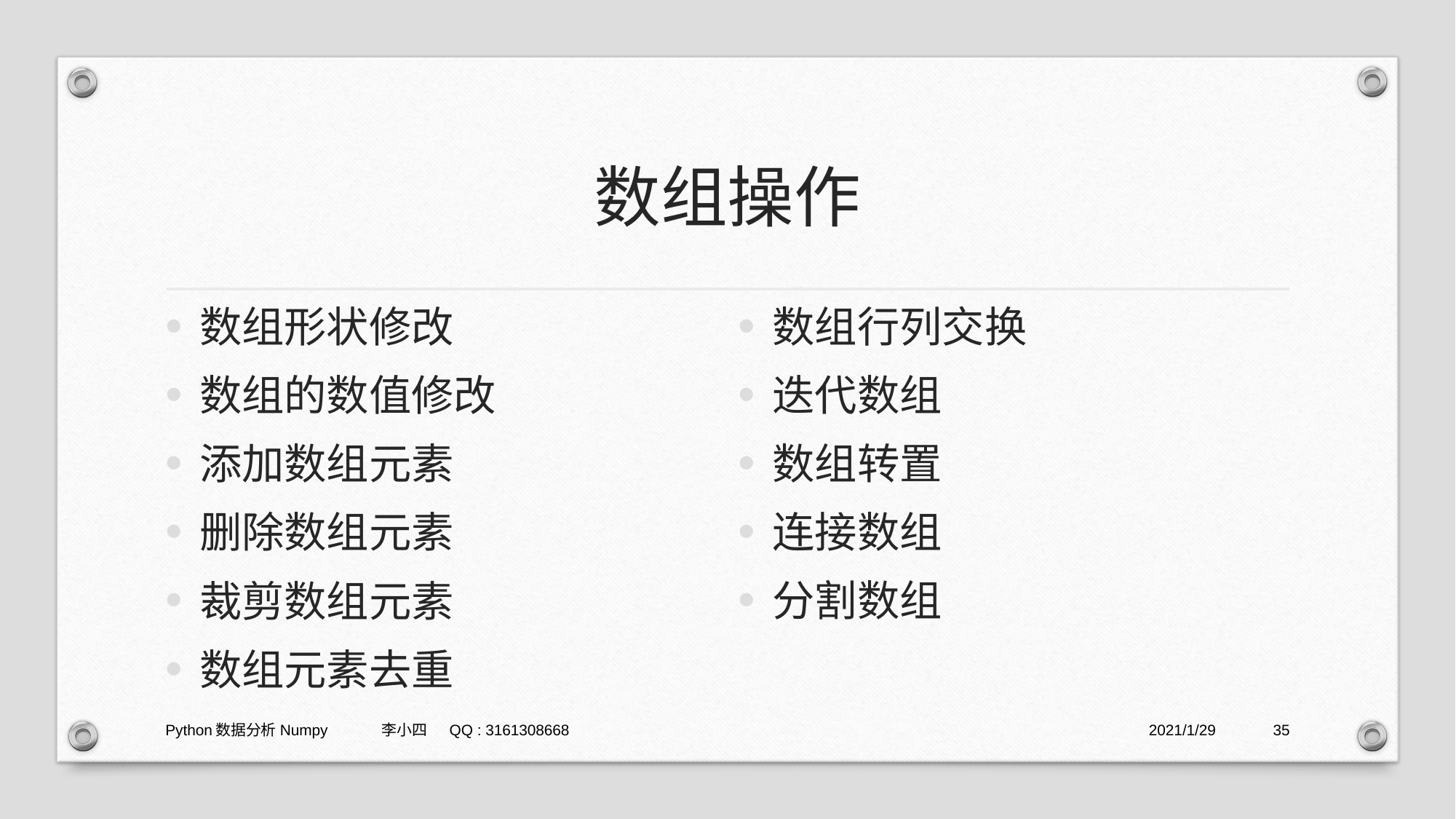

# 数组操作
数组形状修改
数组的数值修改
添加数组元素
删除数组元素
裁剪数组元素
数组元素去重
数组行列交换
迭代数组
数组转置
连接数组
分割数组

Python数据分析Numpy            李小四    QQ : 3161308668
2021/1/29
35